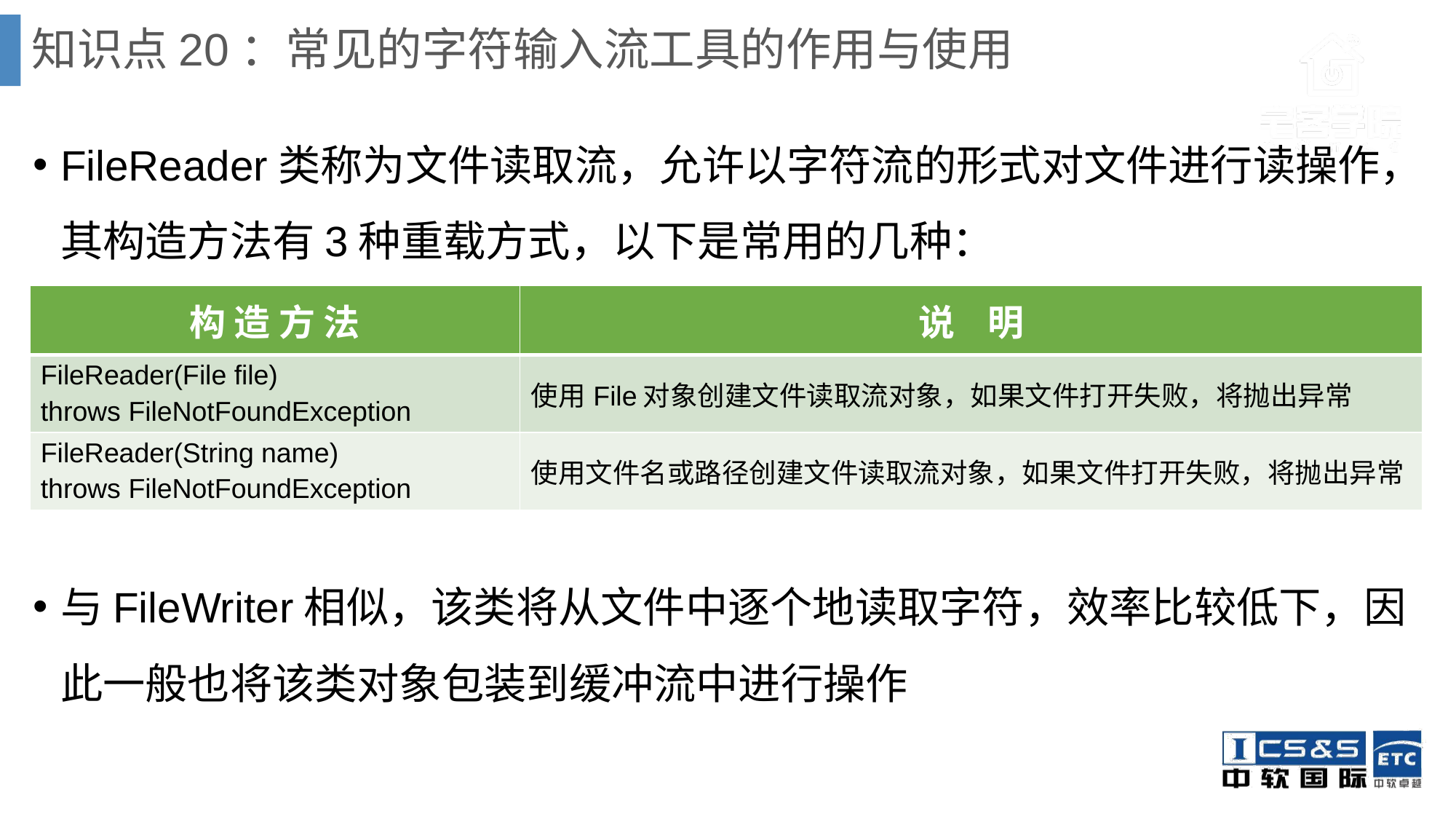

# 知识点20：常见的字符输入流工具的作用与使用
FileReader类称为文件读取流，允许以字符流的形式对文件进行读操作，其构造方法有3种重载方式，以下是常用的几种：

与FileWriter相似，该类将从文件中逐个地读取字符，效率比较低下，因此一般也将该类对象包装到缓冲流中进行操作
| 构 造 方 法 | 说 明 |
| --- | --- |
| FileReader(File file) throws FileNotFoundException | 使用File对象创建文件读取流对象，如果文件打开失败，将抛出异常 |
| FileReader(String name) throws FileNotFoundException | 使用文件名或路径创建文件读取流对象，如果文件打开失败，将抛出异常 |